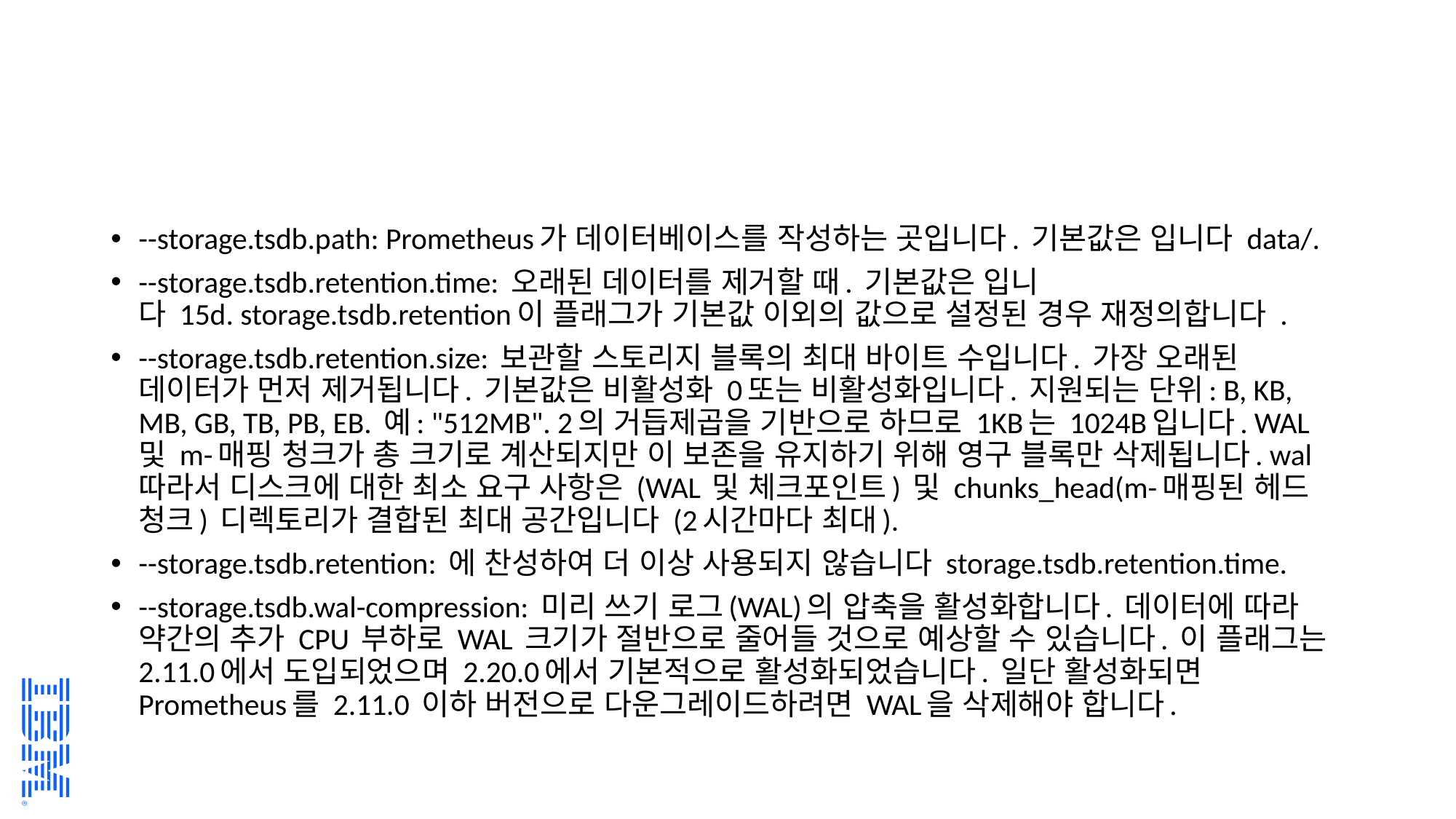

#
--storage.tsdb.path: Prometheus가 데이터베이스를 작성하는 곳입니다. 기본값은 입니다 data/.
--storage.tsdb.retention.time: 오래된 데이터를 제거할 때. 기본값은 입니다 15d. storage.tsdb.retention이 플래그가 기본값 이외의 값으로 설정된 경우 재정의합니다 .
--storage.tsdb.retention.size: 보관할 스토리지 블록의 최대 바이트 수입니다. 가장 오래된 데이터가 먼저 제거됩니다. 기본값은 비활성화 0또는 비활성화입니다. 지원되는 단위: B, KB, MB, GB, TB, PB, EB. 예: "512MB". 2의 거듭제곱을 기반으로 하므로 1KB는 1024B입니다. WAL 및 m-매핑 청크가 총 크기로 계산되지만 이 보존을 유지하기 위해 영구 블록만 삭제됩니다. wal따라서 디스크에 대한 최소 요구 사항은 (WAL 및 체크포인트) 및 chunks_head(m-매핑된 헤드 청크) 디렉토리가 결합된 최대 공간입니다 (2시간마다 최대).
--storage.tsdb.retention: 에 찬성하여 더 이상 사용되지 않습니다 storage.tsdb.retention.time.
--storage.tsdb.wal-compression: 미리 쓰기 로그(WAL)의 압축을 활성화합니다. 데이터에 따라 약간의 추가 CPU 부하로 WAL 크기가 절반으로 줄어들 것으로 예상할 수 있습니다. 이 플래그는 2.11.0에서 도입되었으며 2.20.0에서 기본적으로 활성화되었습니다. 일단 활성화되면 Prometheus를 2.11.0 이하 버전으로 다운그레이드하려면 WAL을 삭제해야 합니다.